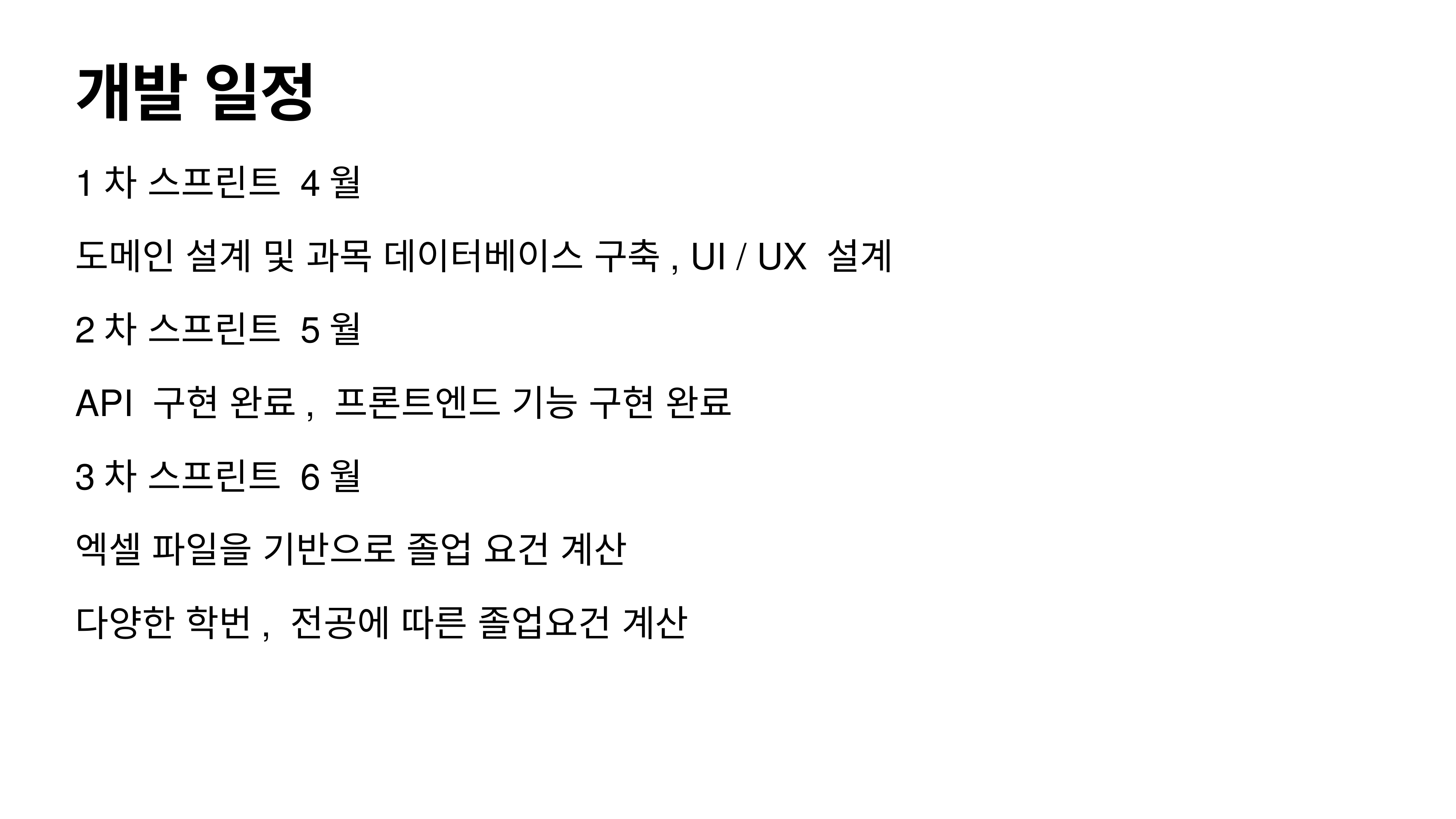

# 개발 일정
1차 스프린트 4월
도메인 설계 및 과목 데이터베이스 구축, UI / UX 설계
2차 스프린트 5월
API 구현 완료, 프론트엔드 기능 구현 완료
3차 스프린트 6월
엑셀 파일을 기반으로 졸업 요건 계산
다양한 학번, 전공에 따른 졸업요건 계산